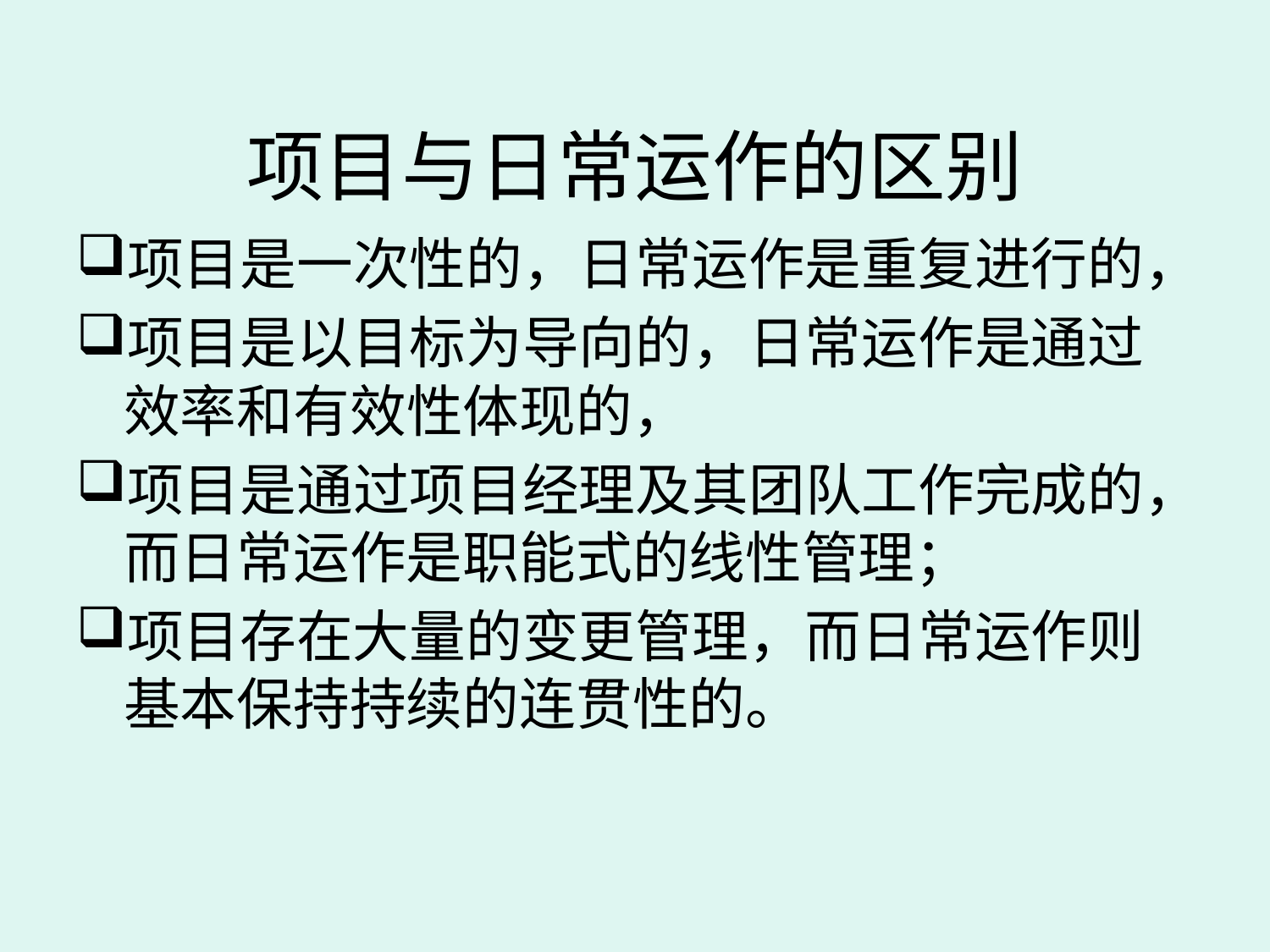

# 项目与日常运作的区别
项目是一次性的，日常运作是重复进行的，
项目是以目标为导向的，日常运作是通过效率和有效性体现的，
项目是通过项目经理及其团队工作完成的，而日常运作是职能式的线性管理；
项目存在大量的变更管理，而日常运作则基本保持持续的连贯性的。

13